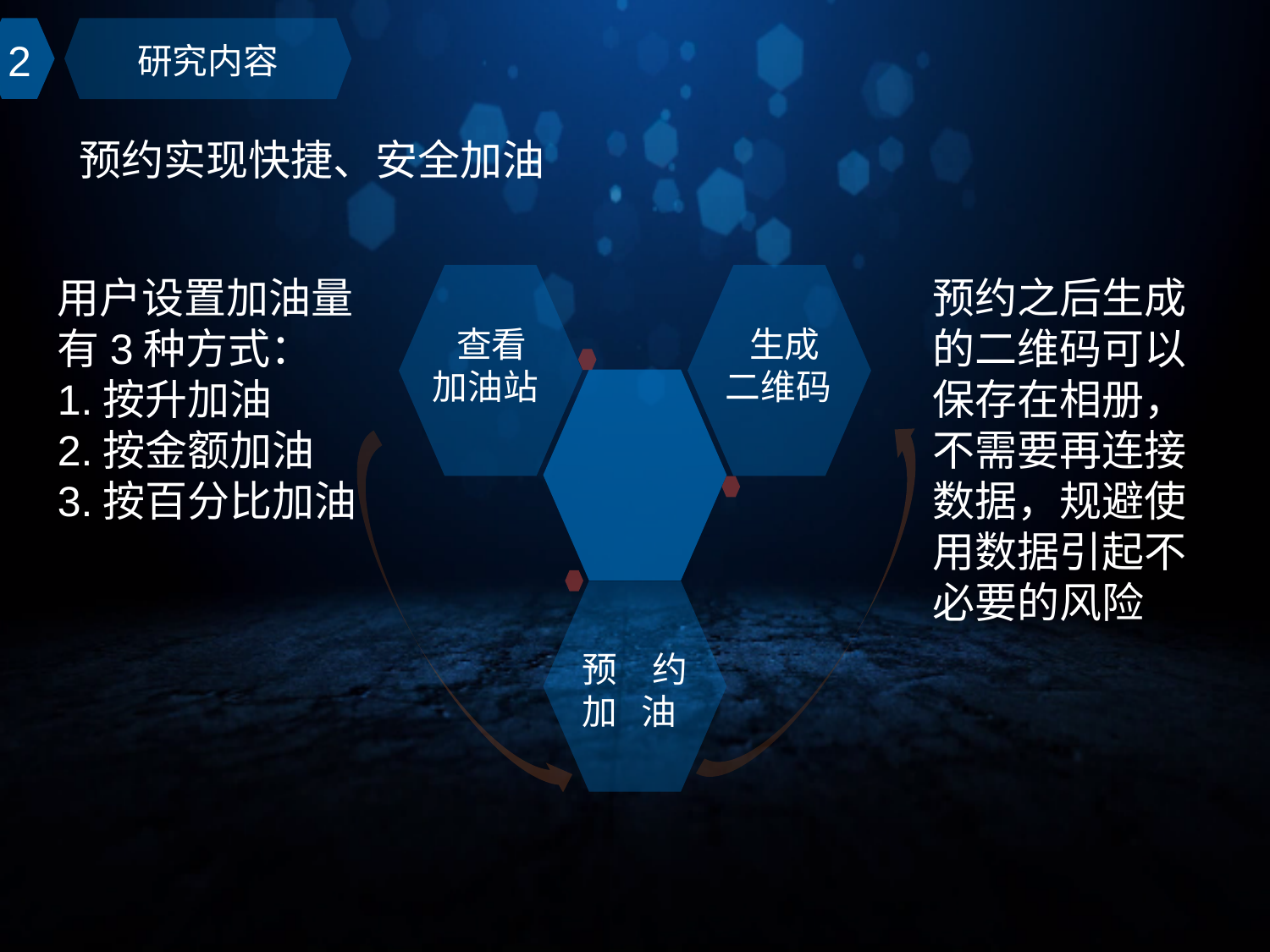

2

研究内容
预约实现快捷、安全加油
用户设置加油量有3种方式：
1.按升加油
2.按金额加油
3.按百分比加油

预约之后生成的二维码可以保存在相册，不需要再连接数据，规避使用数据引起不必要的风险
  查看
加油站
  生成
二维码

预约加   油